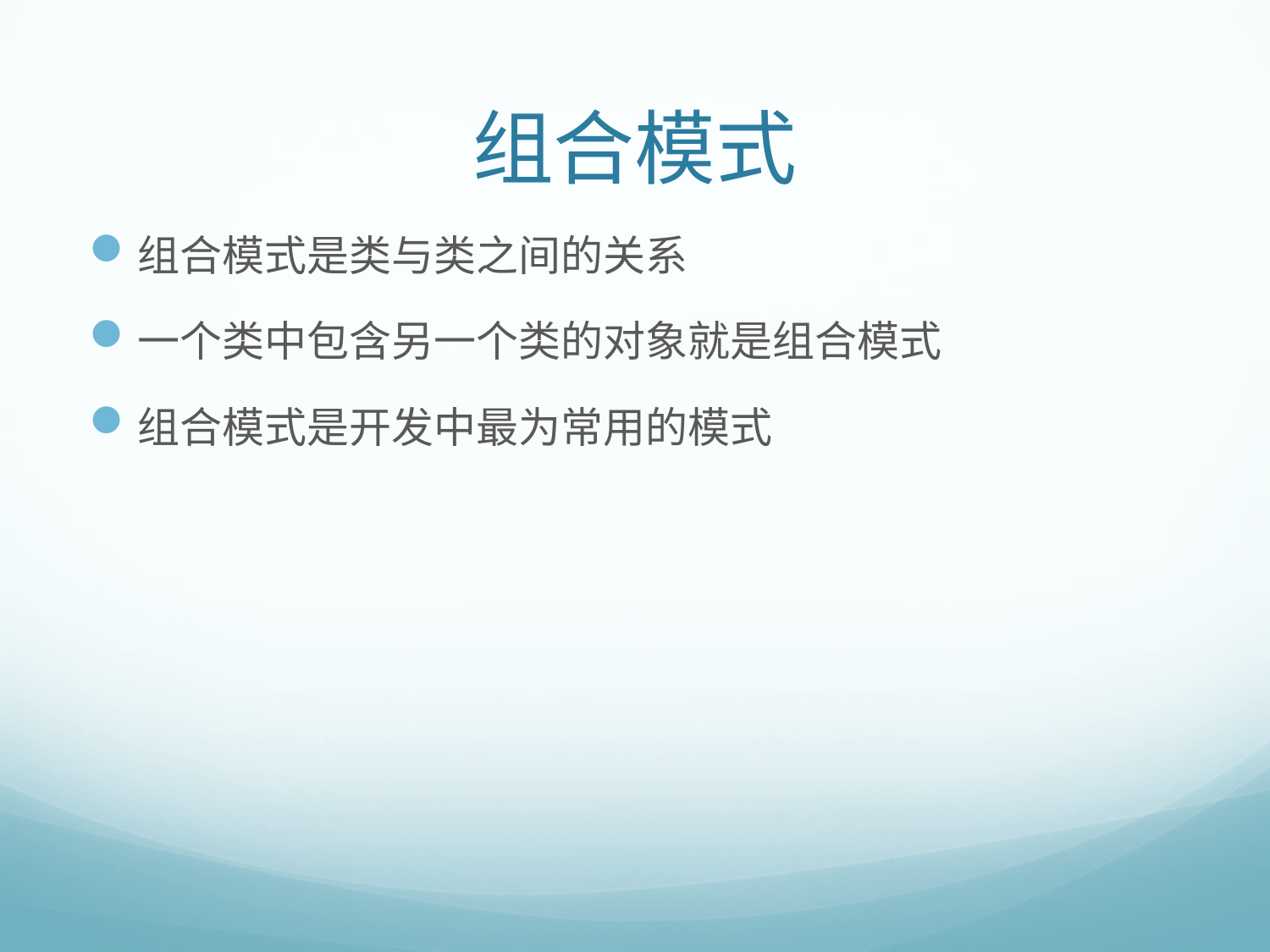

# 组合模式
组合模式是类与类之间的关系
一个类中包含另一个类的对象就是组合模式
组合模式是开发中最为常用的模式